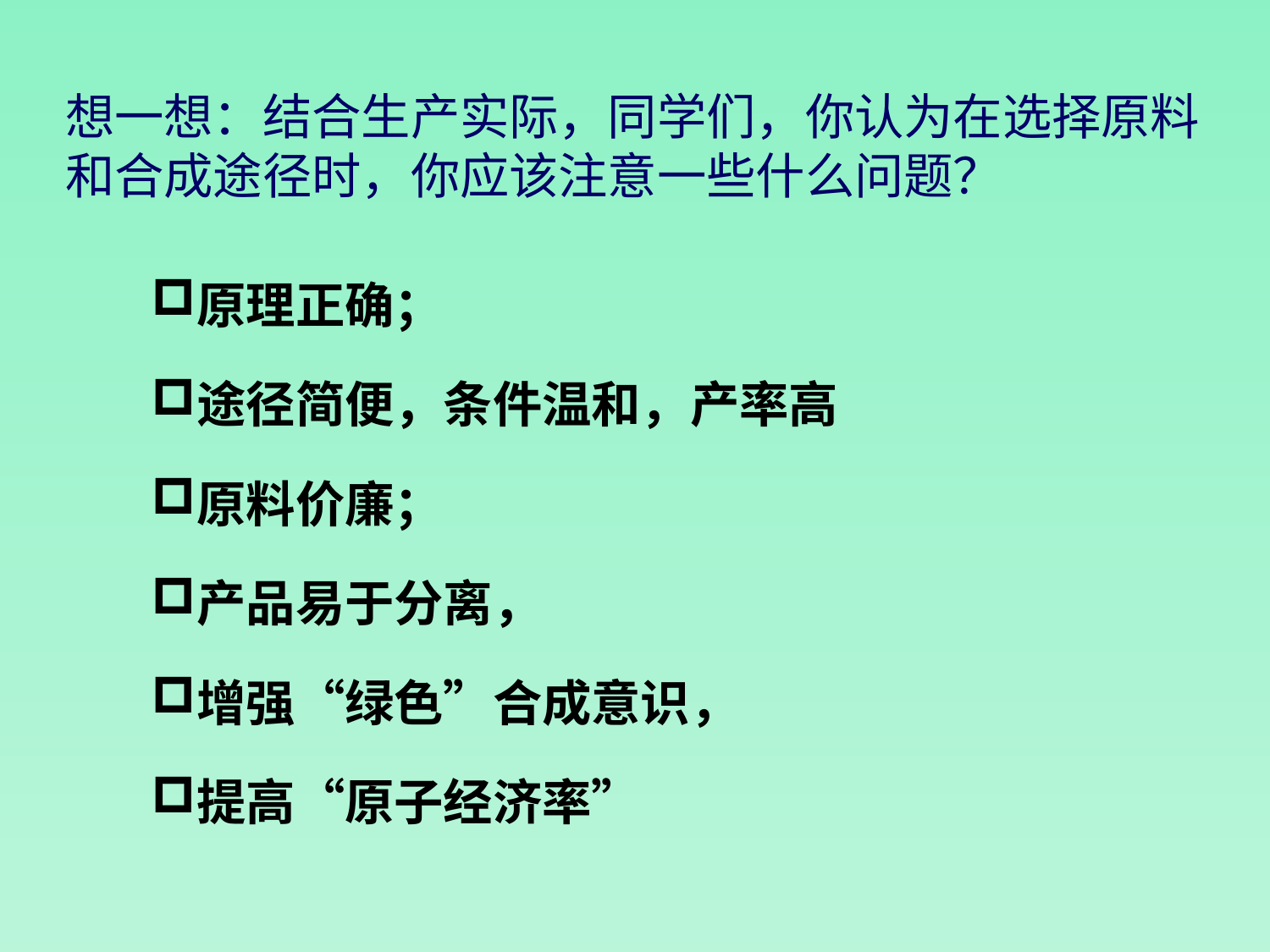

想一想：结合生产实际，同学们，你认为在选择原料和合成途径时，你应该注意一些什么问题？
原理正确；
途径简便，条件温和，产率高
原料价廉；
产品易于分离，
增强“绿色”合成意识，
提高“原子经济率”